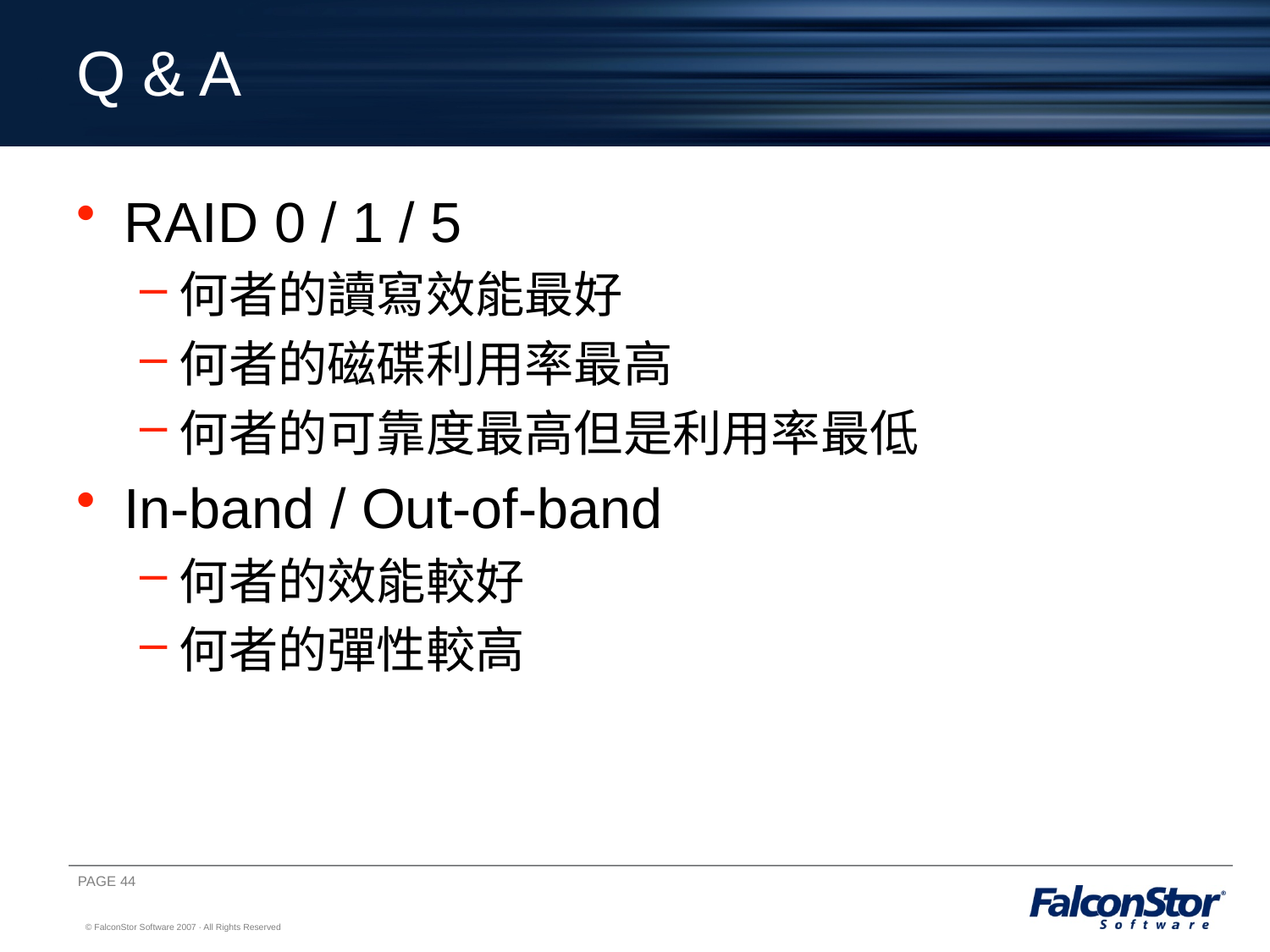

# Q & A
RAID 0 / 1 / 5
何者的讀寫效能最好
何者的磁碟利用率最高
何者的可靠度最高但是利用率最低
In-band / Out-of-band
何者的效能較好
何者的彈性較高